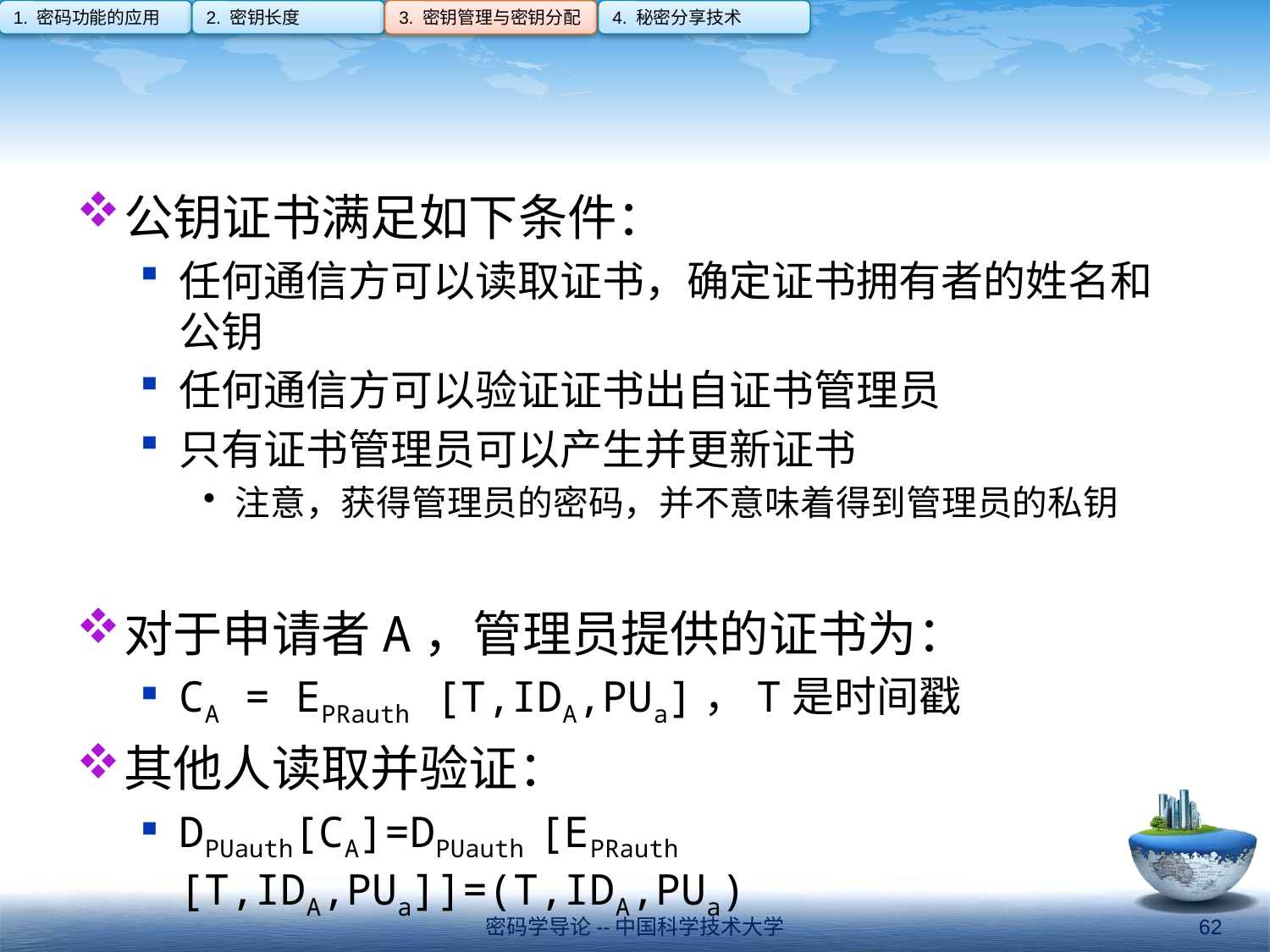

1. 密码功能的应用
2. 密钥长度
3. 密钥管理与密钥分配
4. 秘密分享技术
#
公钥证书满足如下条件：
任何通信方可以读取证书，确定证书拥有者的姓名和公钥
任何通信方可以验证证书出自证书管理员
只有证书管理员可以产生并更新证书
注意，获得管理员的密码，并不意味着得到管理员的私钥

对于申请者A，管理员提供的证书为：
CA = EPRauth [T,IDA,PUa]，T是时间戳
其他人读取并验证：
DPUauth[CA]=DPUauth [EPRauth [T,IDA,PUa]]=(T,IDA,PUa)

密码学导论--中国科学技术大学
62